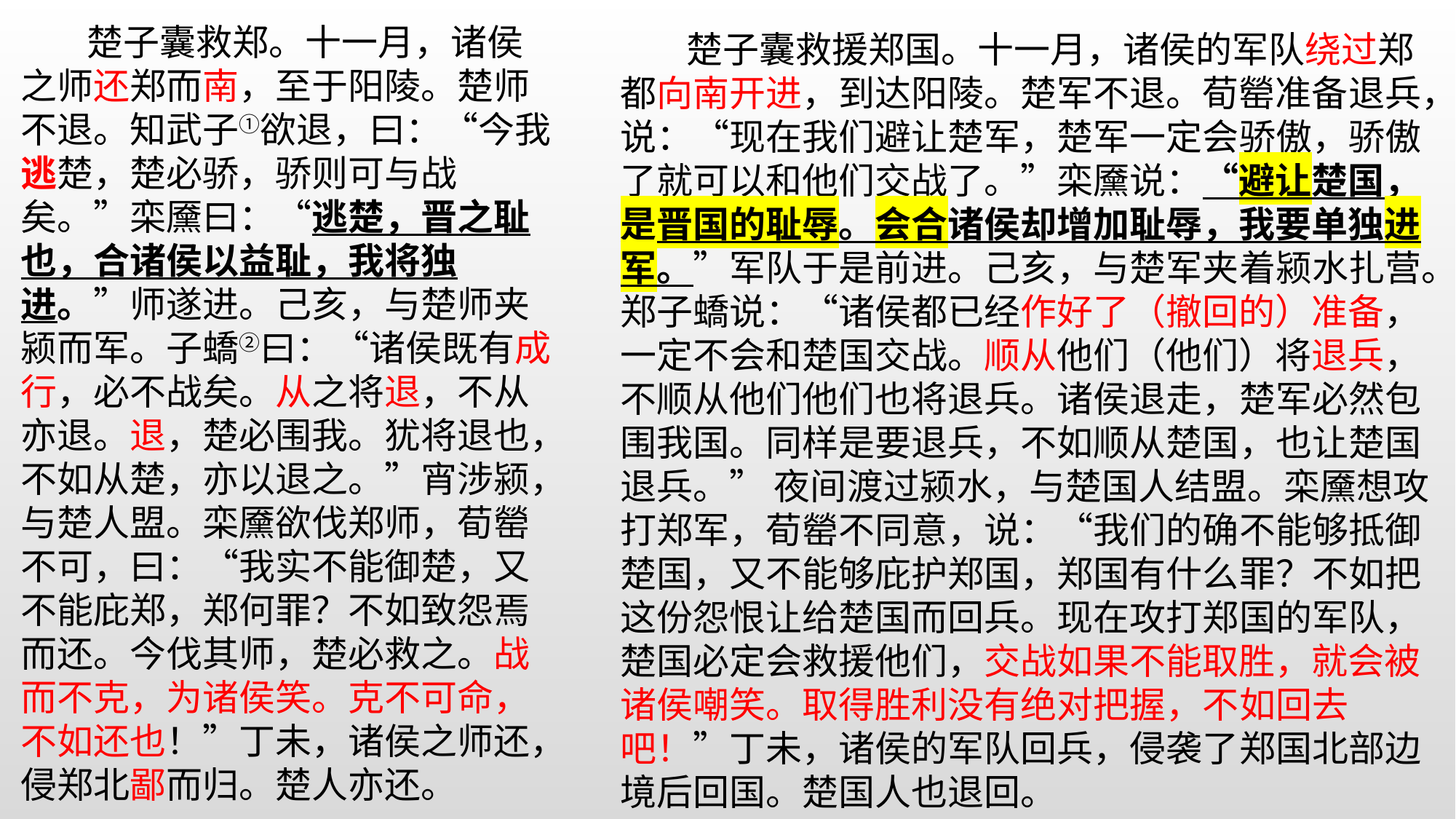

楚子囊救郑。十一月，诸侯之师还郑而南，至于阳陵。楚师不退。知武子①欲退，曰：“今我逃楚，楚必骄，骄则可与战矣。”栾黡曰：“逃楚，晋之耻也，合诸侯以益耻，我将独进。”师遂进。己亥，与楚师夹颍而军。子蟜②曰：“诸侯既有成行，必不战矣。从之将退，不从亦退。退，楚必围我。犹将退也，不如从楚，亦以退之。”宵涉颍，与楚人盟。栾黡欲伐郑师，荀罃不可，曰：“我实不能御楚，又不能庇郑，郑何罪？不如致怨焉而还。今伐其师，楚必救之。战而不克，为诸侯笑。克不可命，不如还也！”丁未，诸侯之师还，侵郑北鄙而归。楚人亦还。
       楚子囊救援郑国。十一月，诸侯的军队绕过郑都向南开进，到达阳陵。楚军不退。荀罃准备退兵，说：“现在我们避让楚军，楚军一定会骄傲，骄傲了就可以和他们交战了。”栾黡说：“避让楚国，是晋国的耻辱。会合诸侯却增加耻辱，我要单独进军。”军队于是前进。己亥，与楚军夹着颍水扎营。郑子蟜说：“诸侯都已经作好了（撤回的）准备，一定不会和楚国交战。顺从他们（他们）将退兵，不顺从他们他们也将退兵。诸侯退走，楚军必然包围我国。同样是要退兵，不如顺从楚国，也让楚国退兵。” 夜间渡过颍水，与楚国人结盟。栾黡想攻打郑军，荀罃不同意，说：“我们的确不能够抵御楚国，又不能够庇护郑国，郑国有什么罪？不如把这份怨恨让给楚国而回兵。现在攻打郑国的军队，楚国必定会救援他们，交战如果不能取胜，就会被诸侯嘲笑。取得胜利没有绝对把握，不如回去吧！”丁未，诸侯的军队回兵，侵袭了郑国北部边境后回国。楚国人也退回。